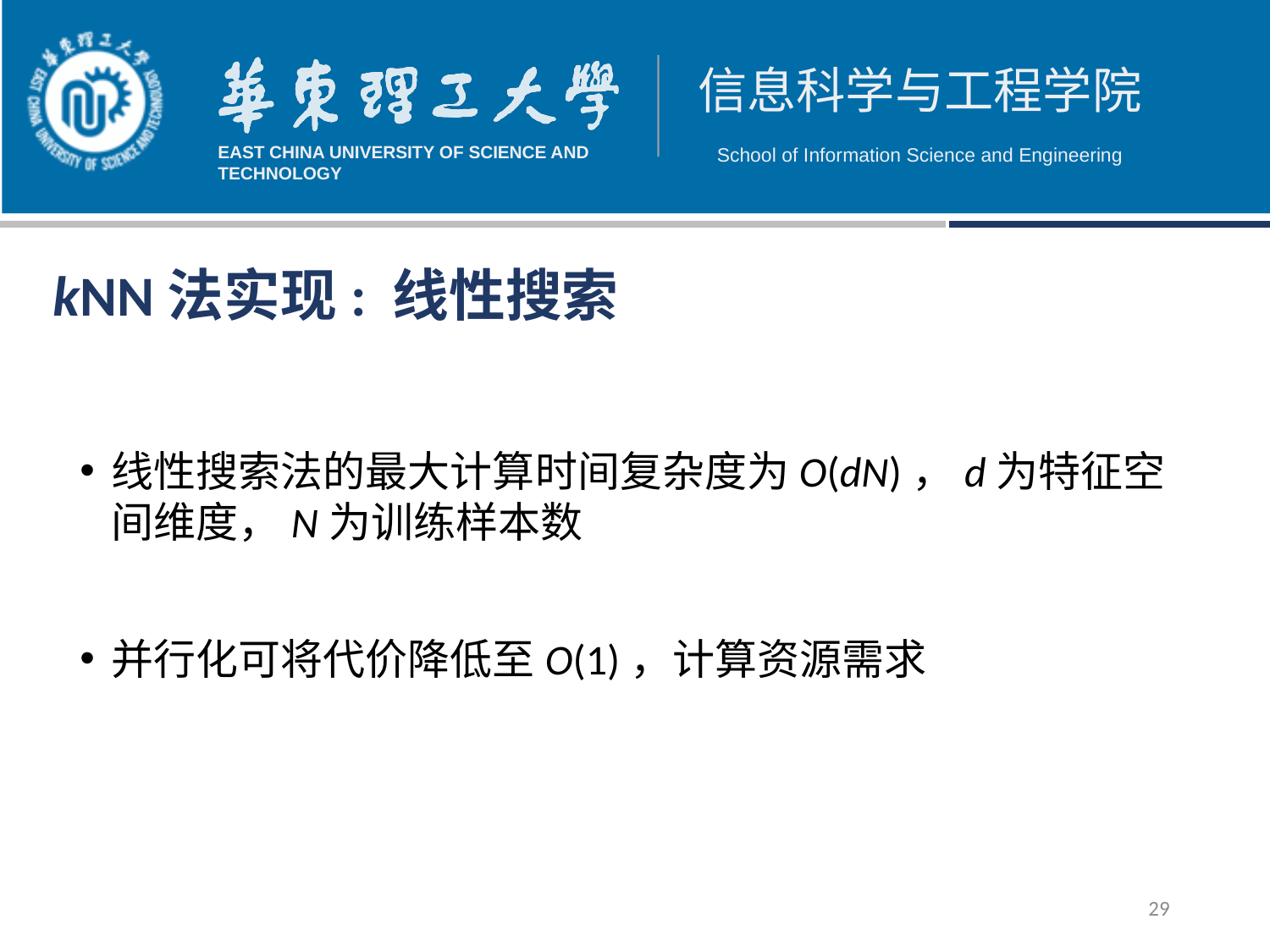

# kNN法实现: 线性搜索
线性搜索法的最大计算时间复杂度为O(dN)，d为特征空间维度，N为训练样本数

并行化可将代价降低至O(1)，计算资源需求

29